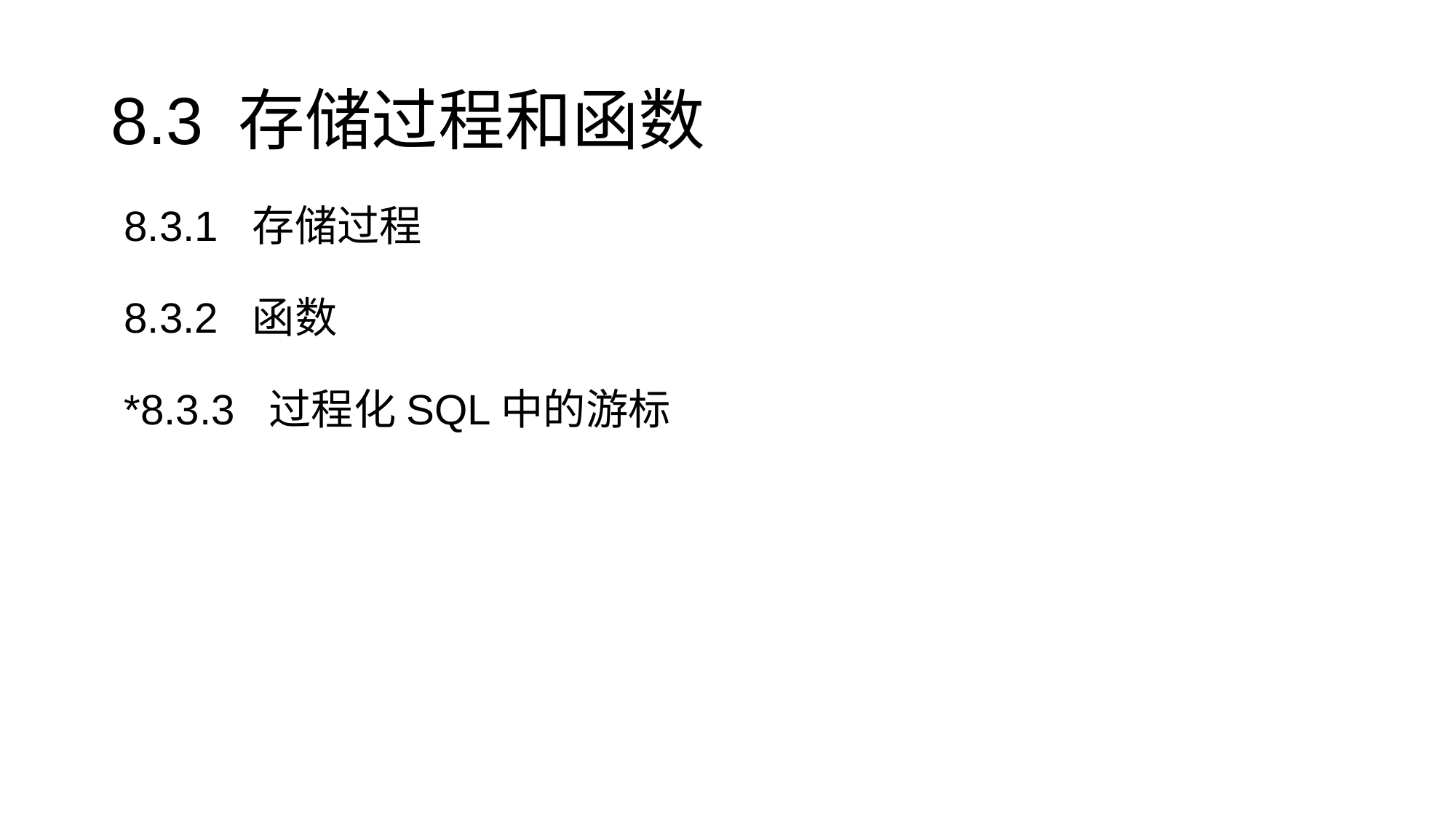

8.3 存储过程和函数
8.3.1  存储过程
8.3.2  函数
*8.3.3  过程化SQL中的游标